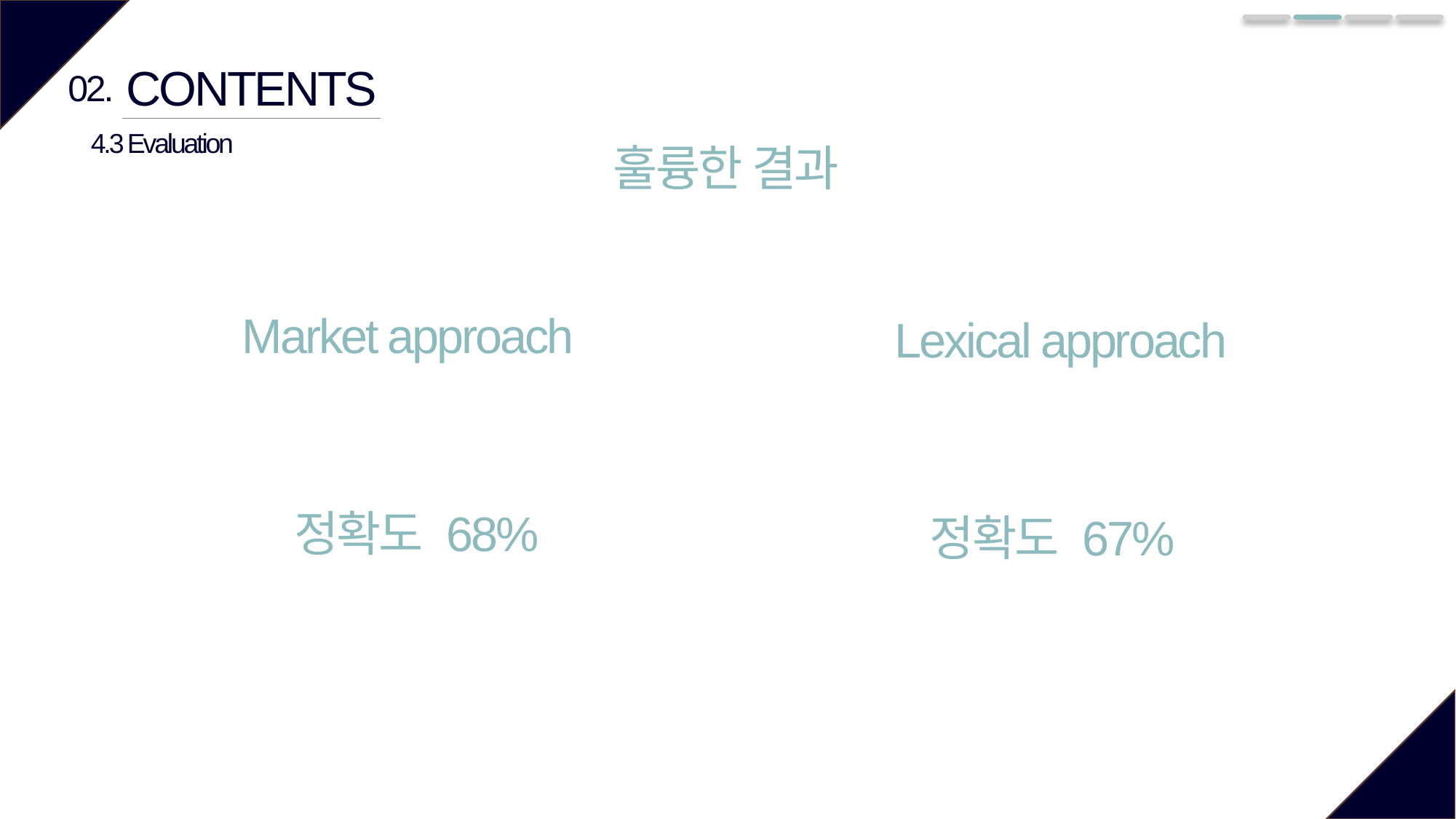

CONTENTS
02.
4.3 Evaluation
훌륭한 결과
Market approach
Lexical approach
정확도 68%
정확도 67%